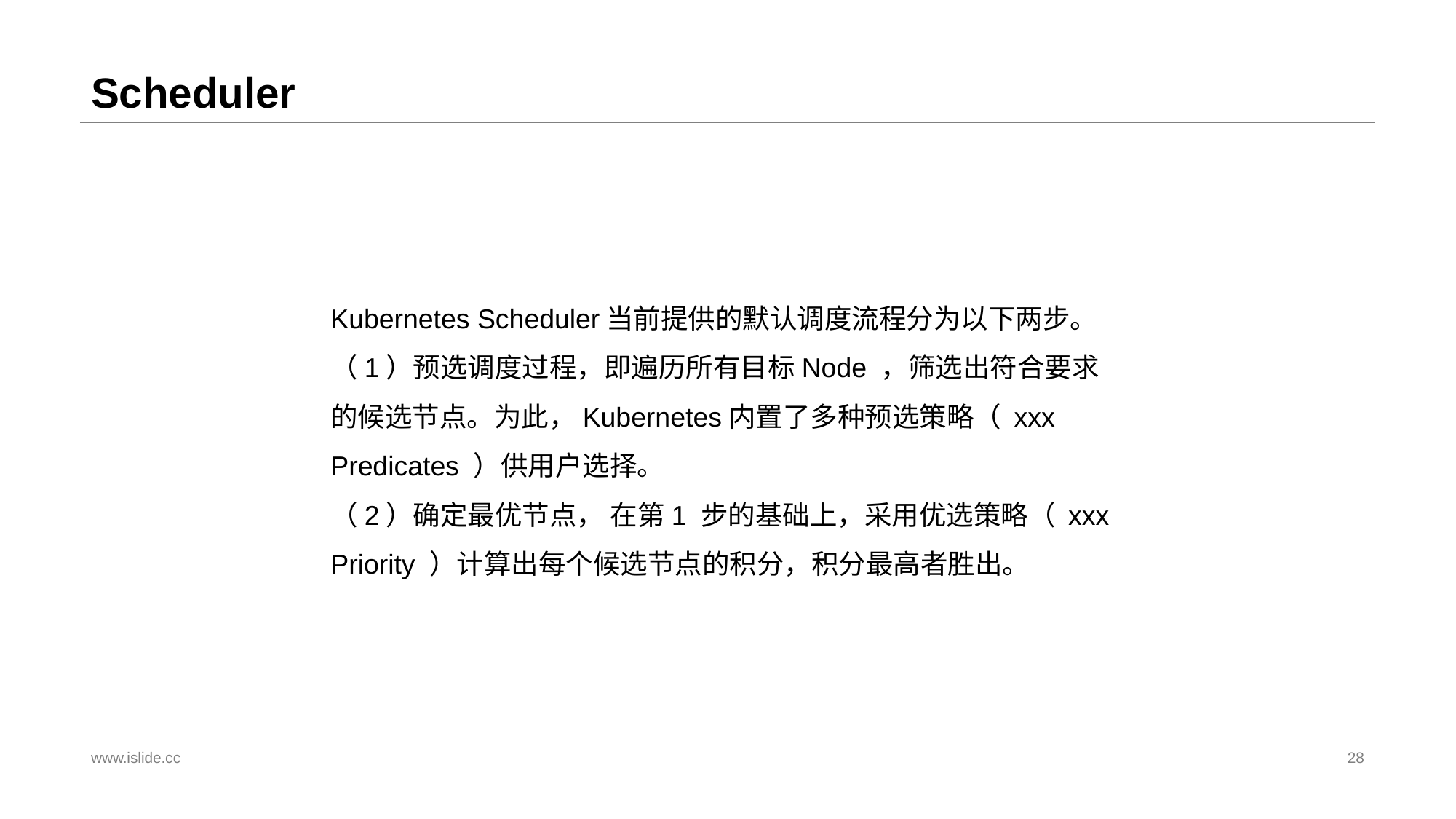

# Scheduler
Kubernetes Scheduler当前提供的默认调度流程分为以下两步。
（1）预选调度过程，即遍历所有目标Node ，筛选出符合要求的候选节点。为此，Kubernetes内置了多种预选策略（ xxx Predicates ）供用户选择。
（2）确定最优节点， 在第1 步的基础上，采用优选策略（ xxx Priority ）计算出每个候选节点的积分，积分最高者胜出。
www.islide.cc
28